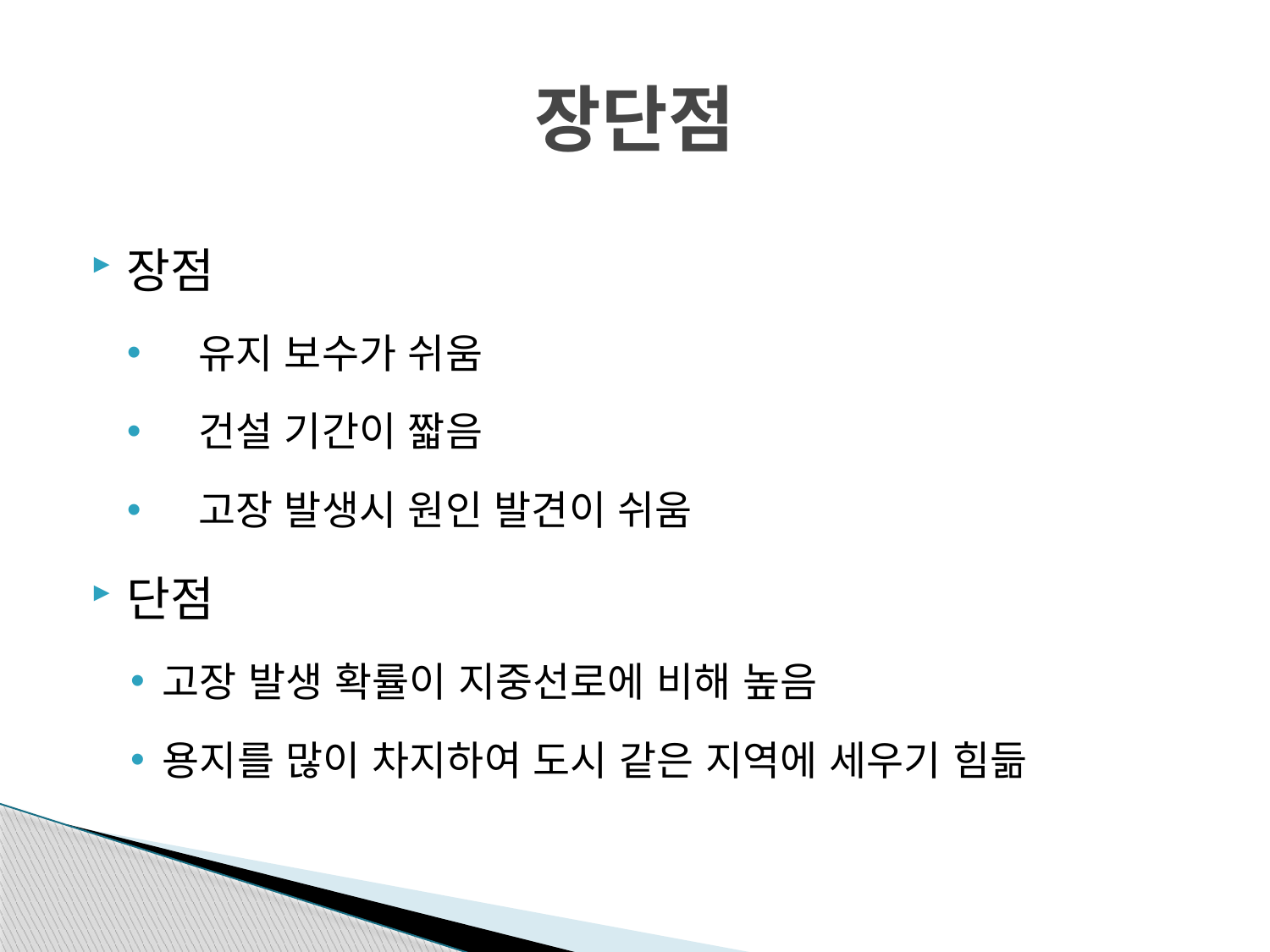

# 장단점
장점
유지 보수가 쉬움
건설 기간이 짧음
고장 발생시 원인 발견이 쉬움
단점
고장 발생 확률이 지중선로에 비해 높음
용지를 많이 차지하여 도시 같은 지역에 세우기 힘듦